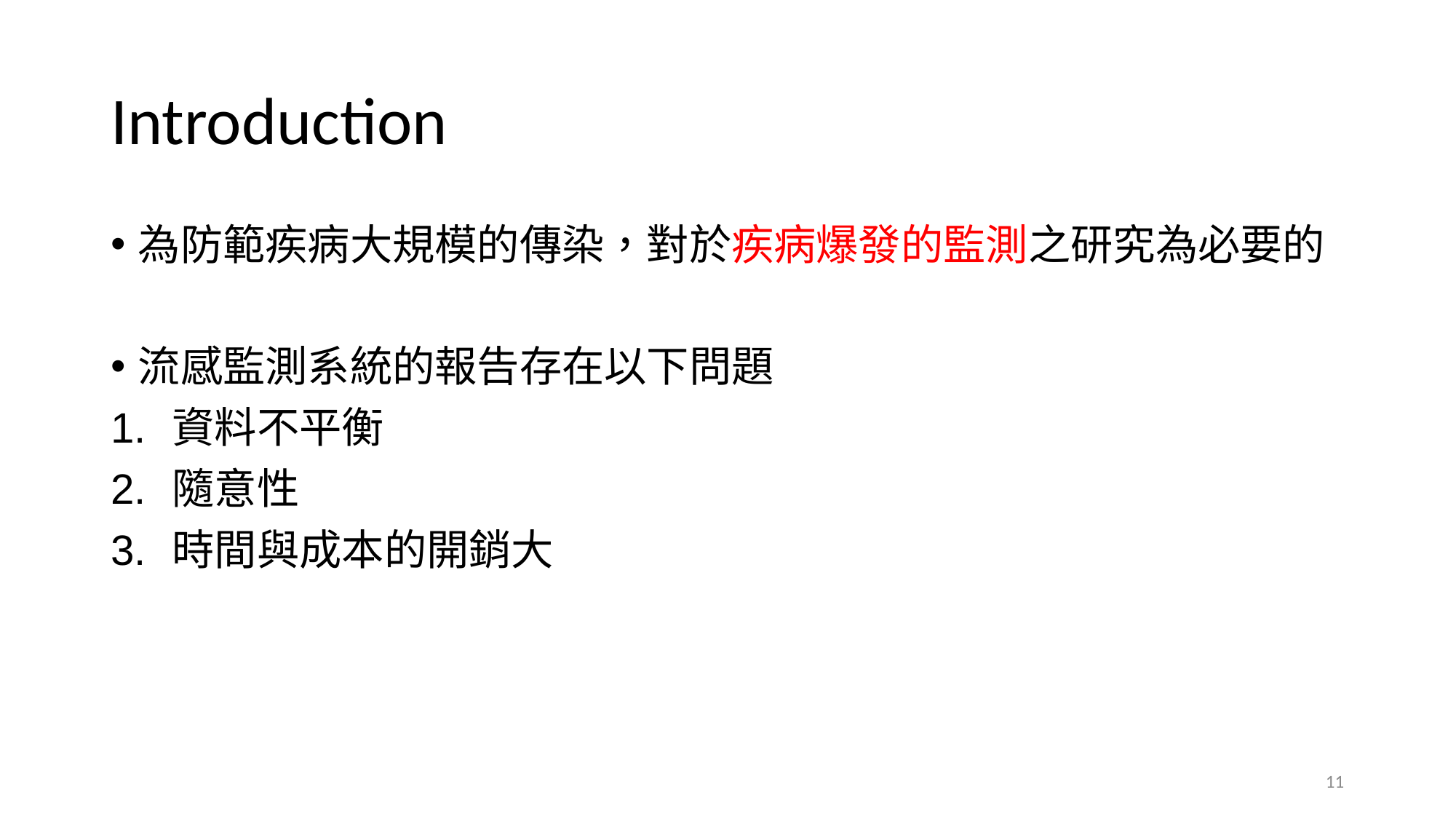

# Introduction
為防範疾病大規模的傳染，對於疾病爆發的監測之研究為必要的

流感監測系統的報告存在以下問題
資料不平衡
隨意性
時間與成本的開銷大

11